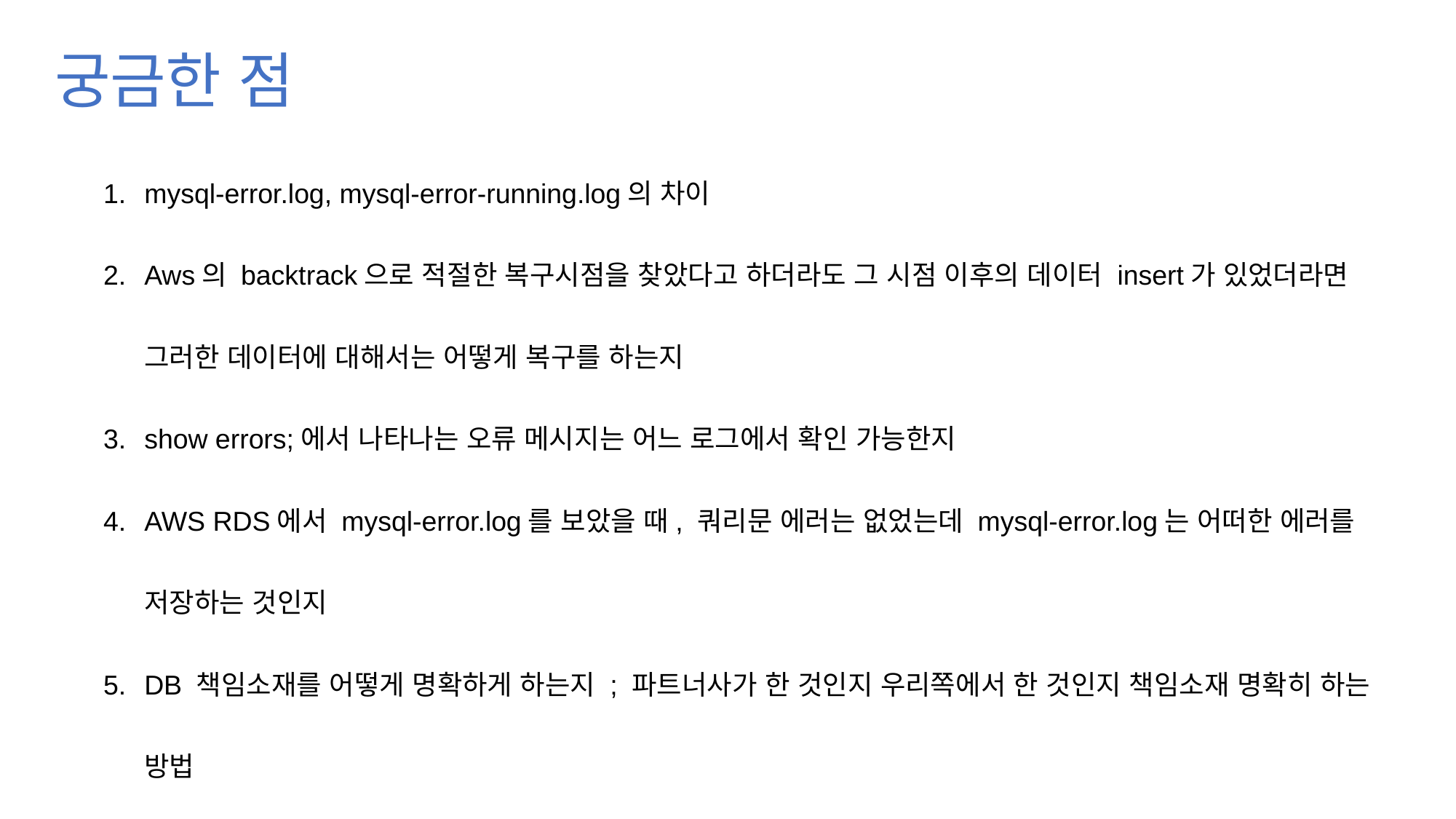

궁금한 점
mysql-error.log, mysql-error-running.log의 차이
Aws의 backtrack으로 적절한 복구시점을 찾았다고 하더라도 그 시점 이후의 데이터 insert가 있었더라면 그러한 데이터에 대해서는 어떻게 복구를 하는지
show errors;에서 나타나는 오류 메시지는 어느 로그에서 확인 가능한지
AWS RDS에서 mysql-error.log를 보았을 때, 쿼리문 에러는 없었는데 mysql-error.log는 어떠한 에러를 저장하는 것인지
DB 책임소재를 어떻게 명확하게 하는지 ; 파트너사가 한 것인지 우리쪽에서 한 것인지 책임소재 명확히 하는 방법